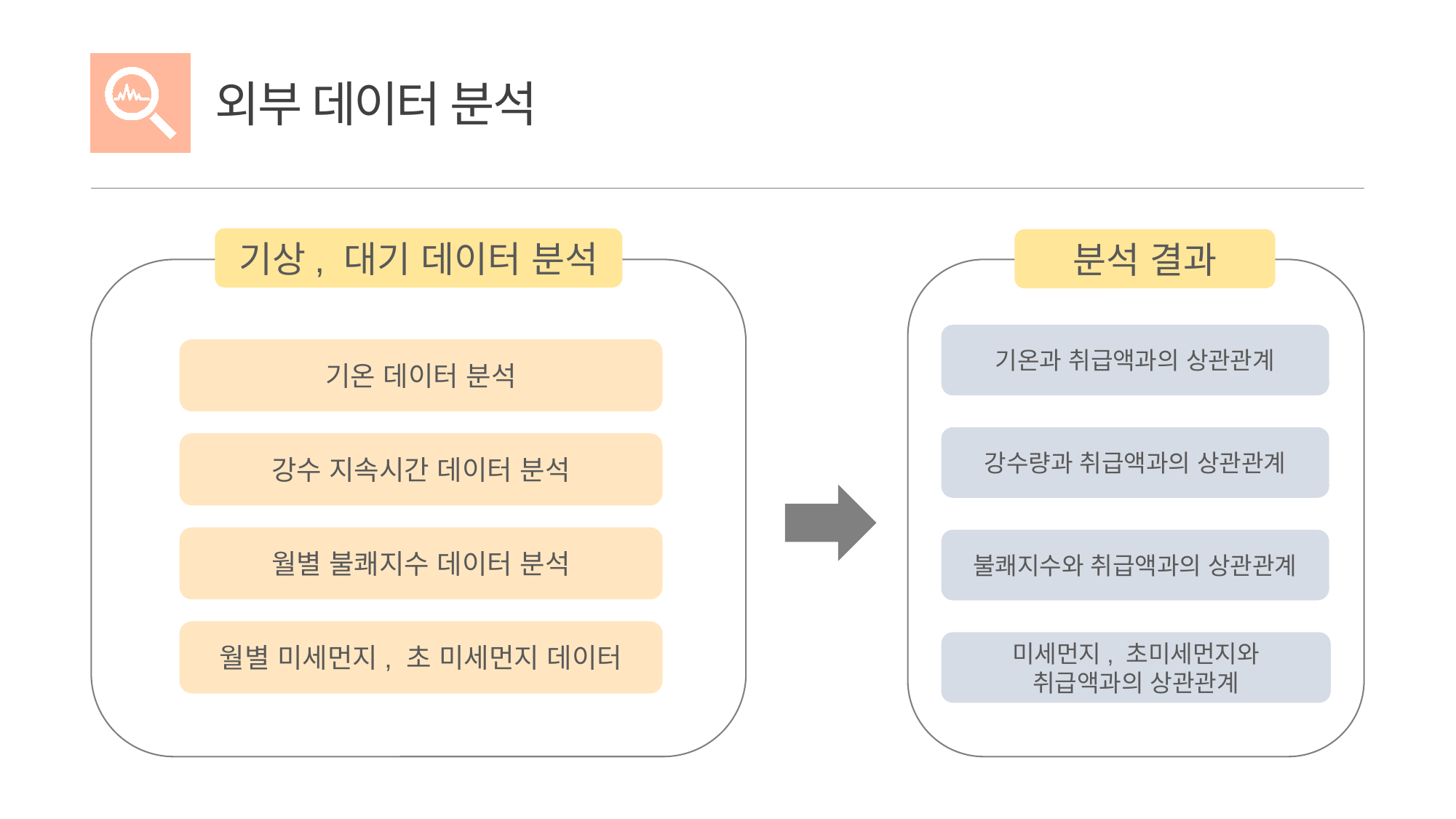

외부 데이터 분석
기상, 대기 데이터 분석
분석 결과

기온과 취급액과의 상관관계
기온 데이터 분석
강수량과 취급액과의 상관관계
강수 지속시간 데이터 분석

월별 불쾌지수 데이터 분석
불쾌지수와 취급액과의 상관관계
월별 미세먼지, 초 미세먼지 데이터
미세먼지, 초미세먼지와 취급액과의 상관관계